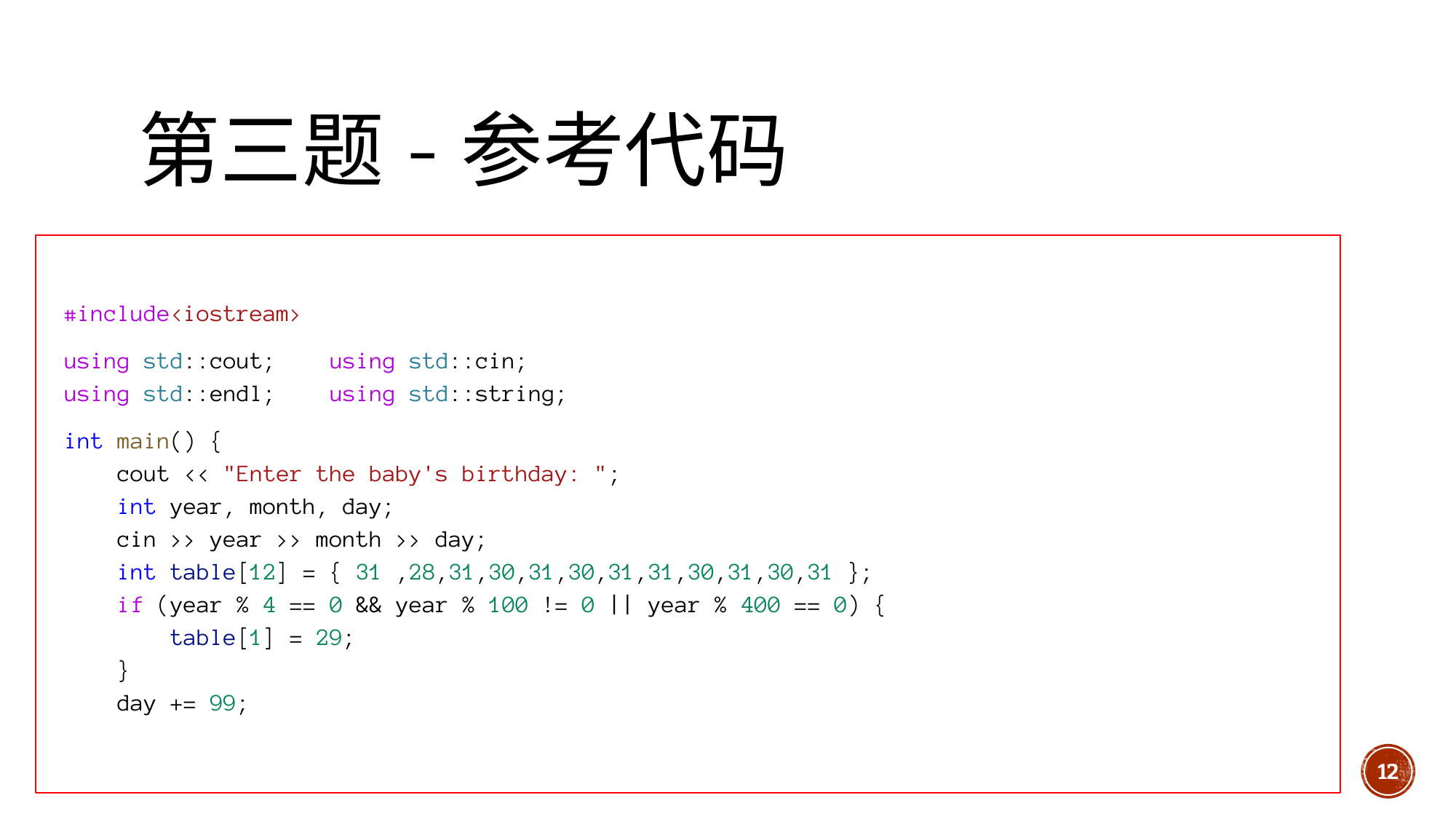

# 第三题-参考代码

#include<iostream>
using std::cout;    using std::cin;
using std::endl;    using std::string;
int main() {
    cout << "Enter the baby's birthday: ";
    int year, month, day;
    cin >> year >> month >> day;
    int table[12] = { 31 ,28,31,30,31,30,31,31,30,31,30,31 };
    if (year % 4 == 0 && year % 100 != 0 || year % 400 == 0) {
        table[1] = 29;
    }
    day += 99;

12